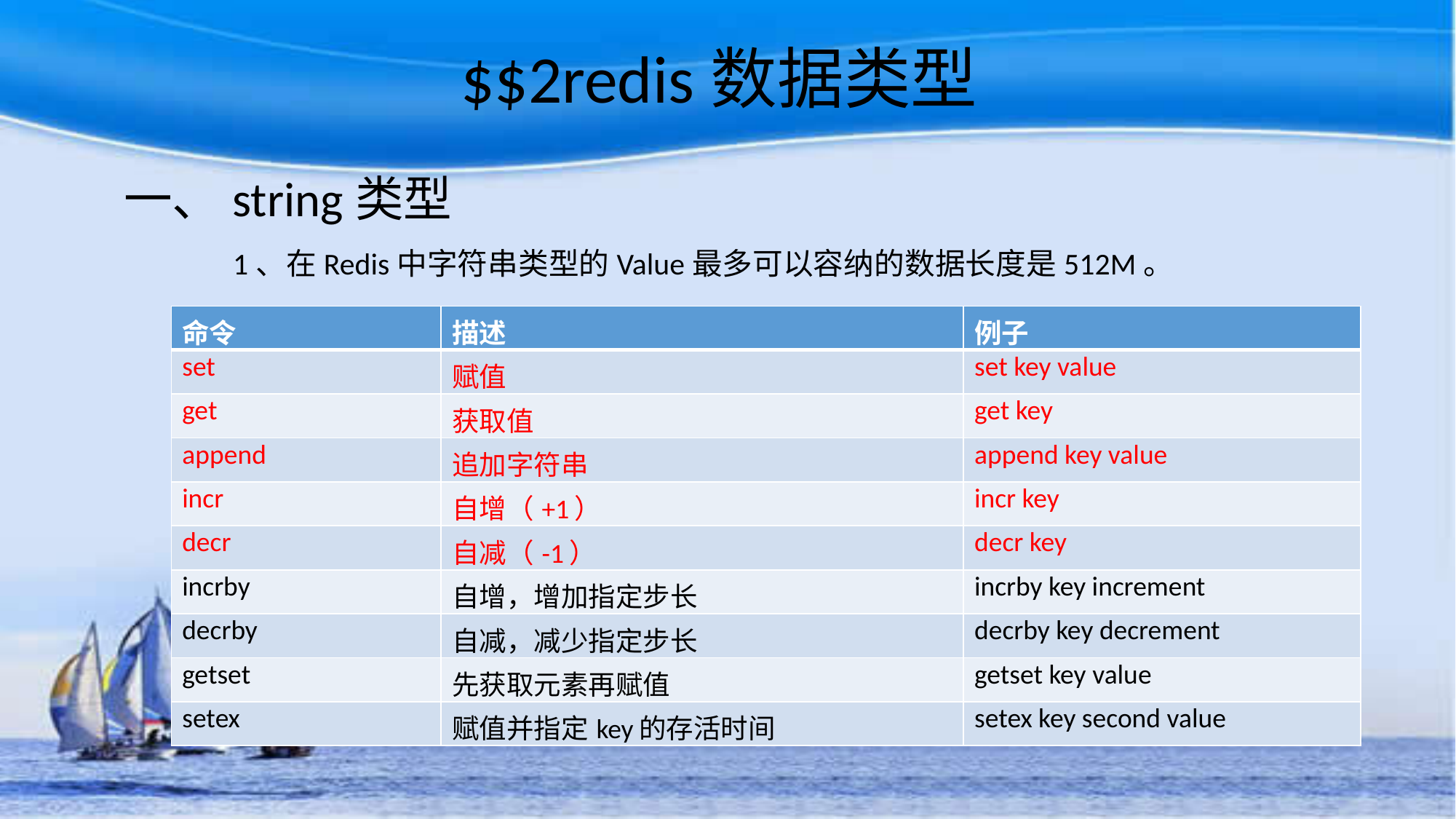

# $$2redis数据类型
一、string类型
	1、在Redis中字符串类型的Value最多可以容纳的数据长度是512M。

| 命令 | 描述 | 例子 |
| --- | --- | --- |
| set | 赋值 | set key value |
| get | 获取值 | get key |
| append | 追加字符串 | append key value |
| incr | 自增（+1） | incr key |
| decr | 自减（-1） | decr key |
| incrby | 自增，增加指定步长 | incrby key increment |
| decrby | 自减，减少指定步长 | decrby key decrement |
| getset | 先获取元素再赋值 | getset key value |
| setex | 赋值并指定key的存活时间 | setex key second value |